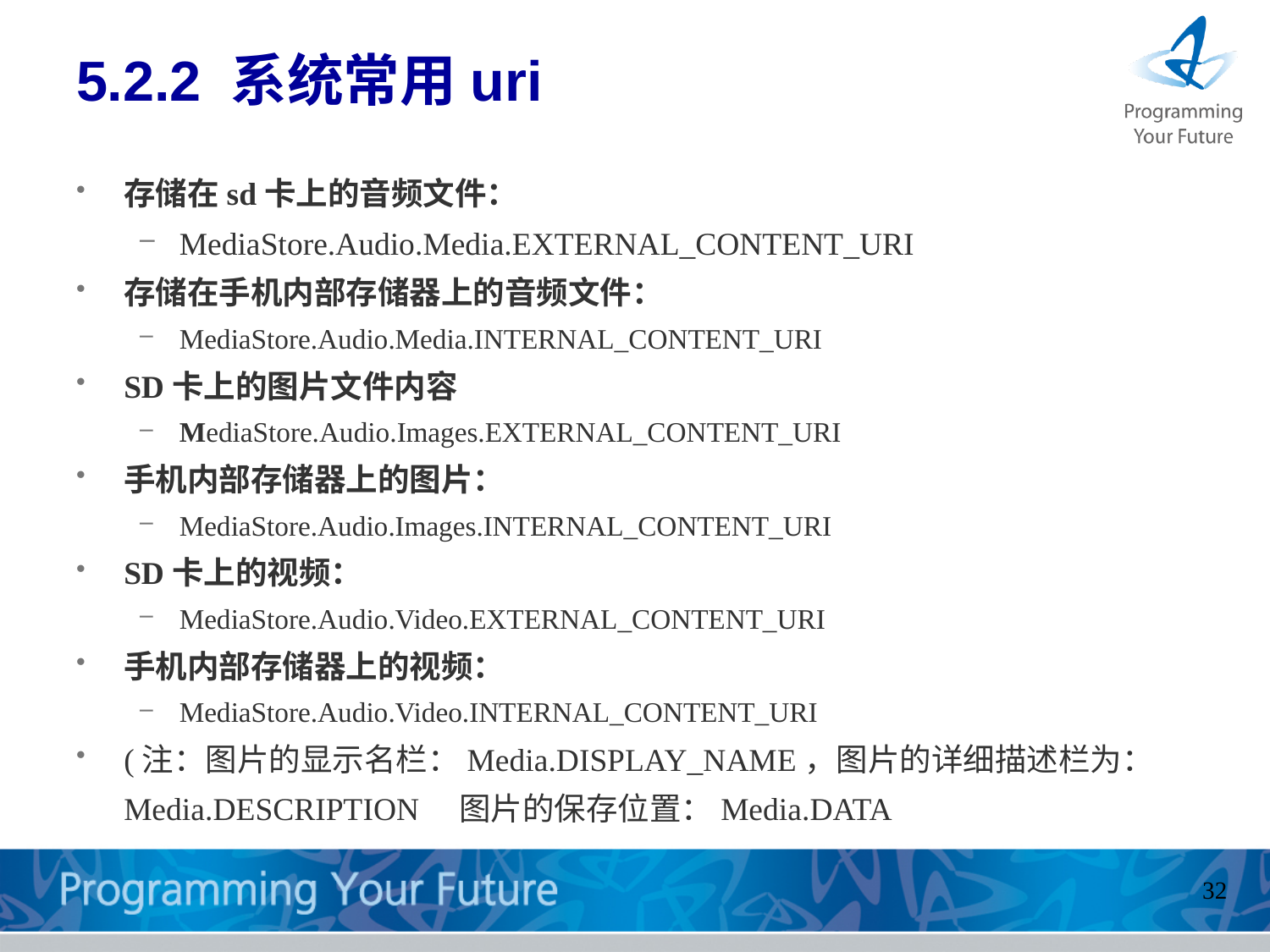

5.2.2 系统常用uri
存储在sd卡上的音频文件：
MediaStore.Audio.Media.EXTERNAL_CONTENT_URI
存储在手机内部存储器上的音频文件：
MediaStore.Audio.Media.INTERNAL_CONTENT_URI
SD卡上的图片文件内容
MediaStore.Audio.Images.EXTERNAL_CONTENT_URI
手机内部存储器上的图片：
MediaStore.Audio.Images.INTERNAL_CONTENT_URI
SD卡上的视频：
MediaStore.Audio.Video.EXTERNAL_CONTENT_URI
手机内部存储器上的视频：
MediaStore.Audio.Video.INTERNAL_CONTENT_URI
(注：图片的显示名栏：Media.DISPLAY_NAME，图片的详细描述栏为：Media.DESCRIPTION    图片的保存位置：Media.DATA